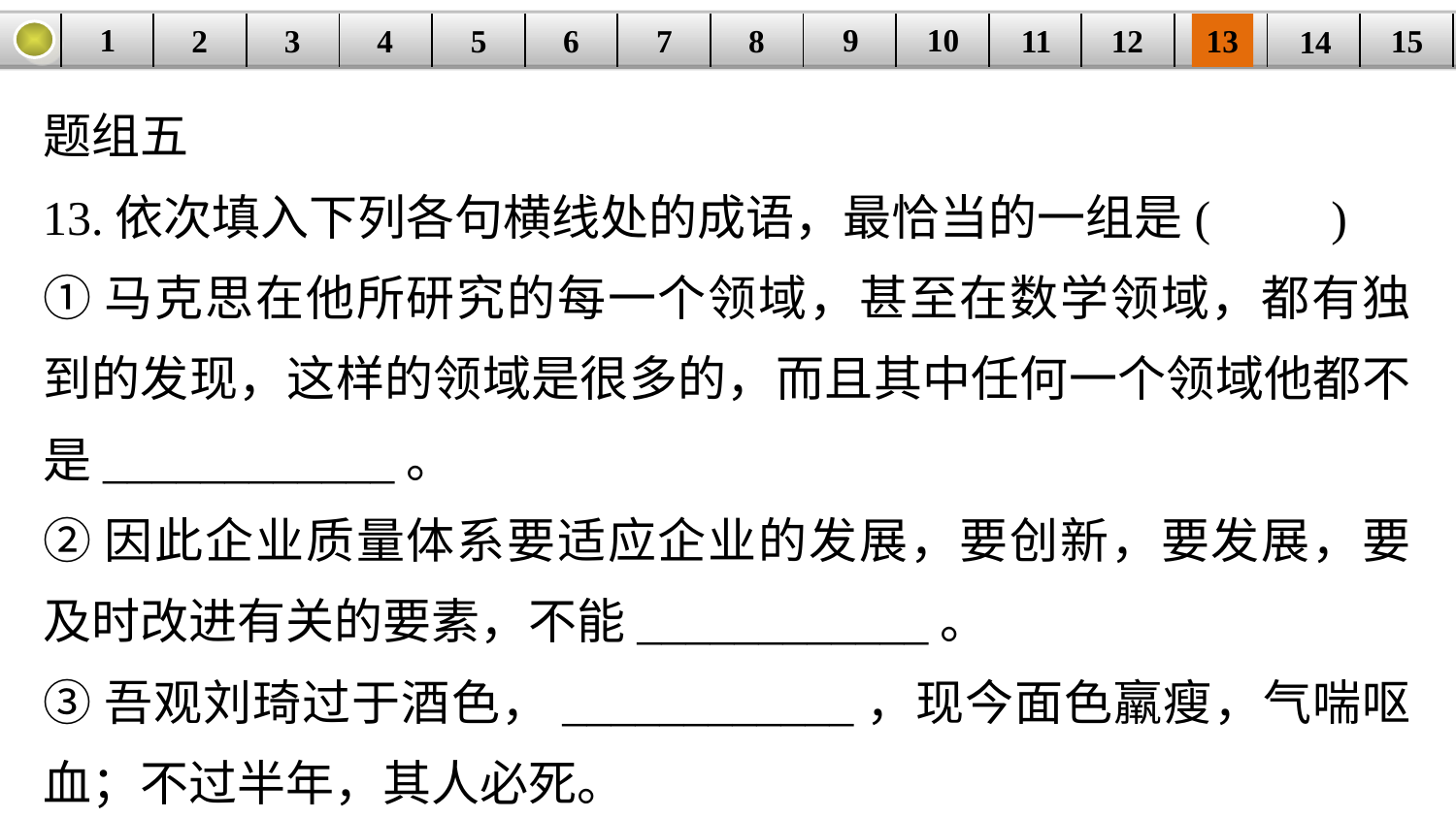

9
10
1
3
4
5
6
8
11
2
12
15
|  |  |  |  |  |  |  |  |  |  |  |  |  |  |  |
| --- | --- | --- | --- | --- | --- | --- | --- | --- | --- | --- | --- | --- | --- | --- |
7
13
14

题组五
13.依次填入下列各句横线处的成语，最恰当的一组是(　　)
①马克思在他所研究的每一个领域，甚至在数学领域，都有独到的发现，这样的领域是很多的，而且其中任何一个领域他都不是____________。
②因此企业质量体系要适应企业的发展，要创新，要发展，要及时改进有关的要素，不能____________。
③吾观刘琦过于酒色，____________，现今面色羸瘦，气喘呕血；不过半年，其人必死。